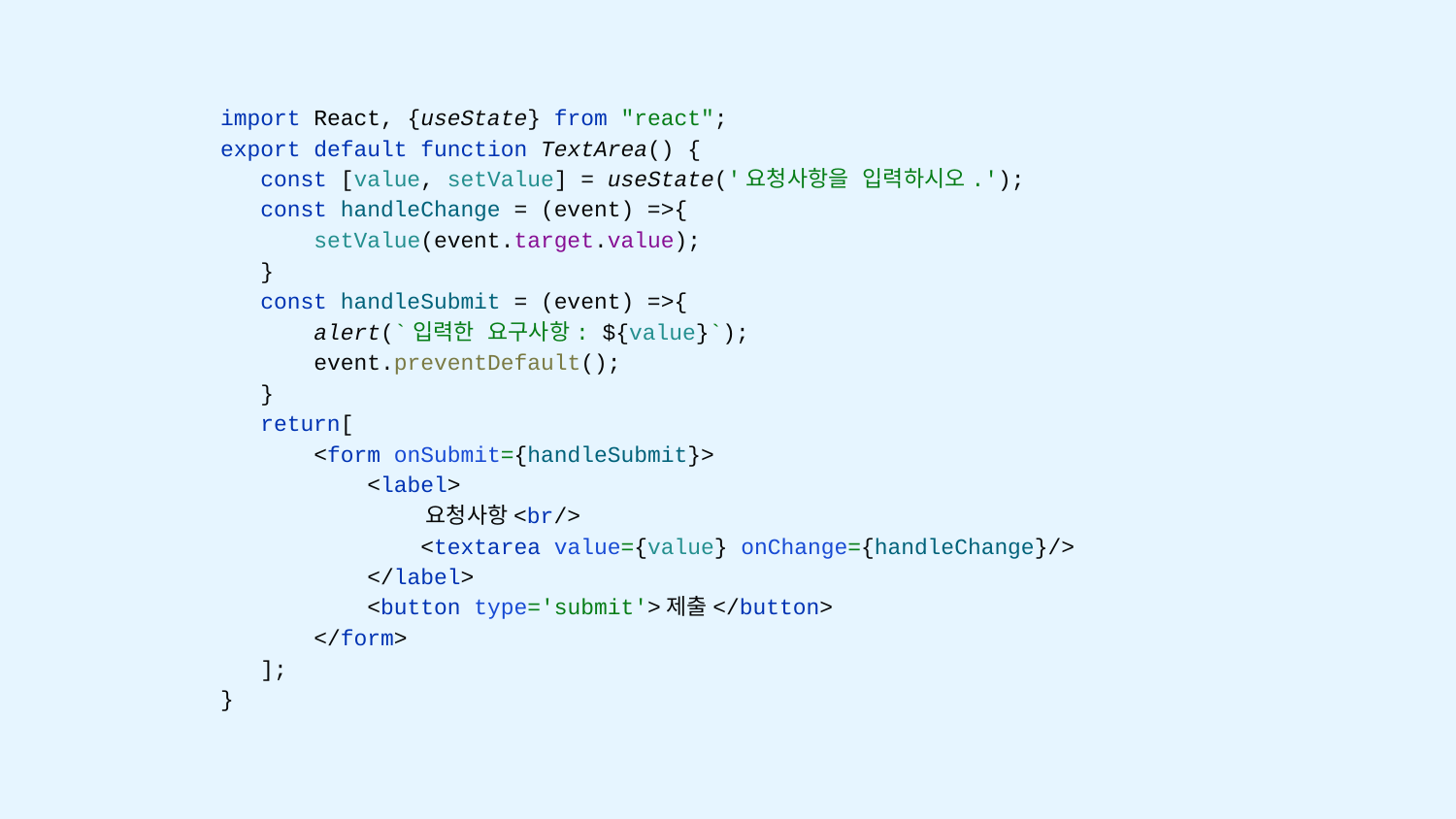

import React, {useState} from "react";
export default function TextArea() {
   const [value, setValue] = useState('요청사항을 입력하시오.');
   const handleChange = (event) =>{
       setValue(event.target.value);
   }
   const handleSubmit = (event) =>{
       alert(`입력한 요구사항: ${value}`);
       event.preventDefault();
   }
   return[
       <form onSubmit={handleSubmit}>
           <label>
               요청사항<br/>
               <textarea value={value} onChange={handleChange}/>
           </label>
           <button type='submit'>제출</button>
       </form>
   ];
}